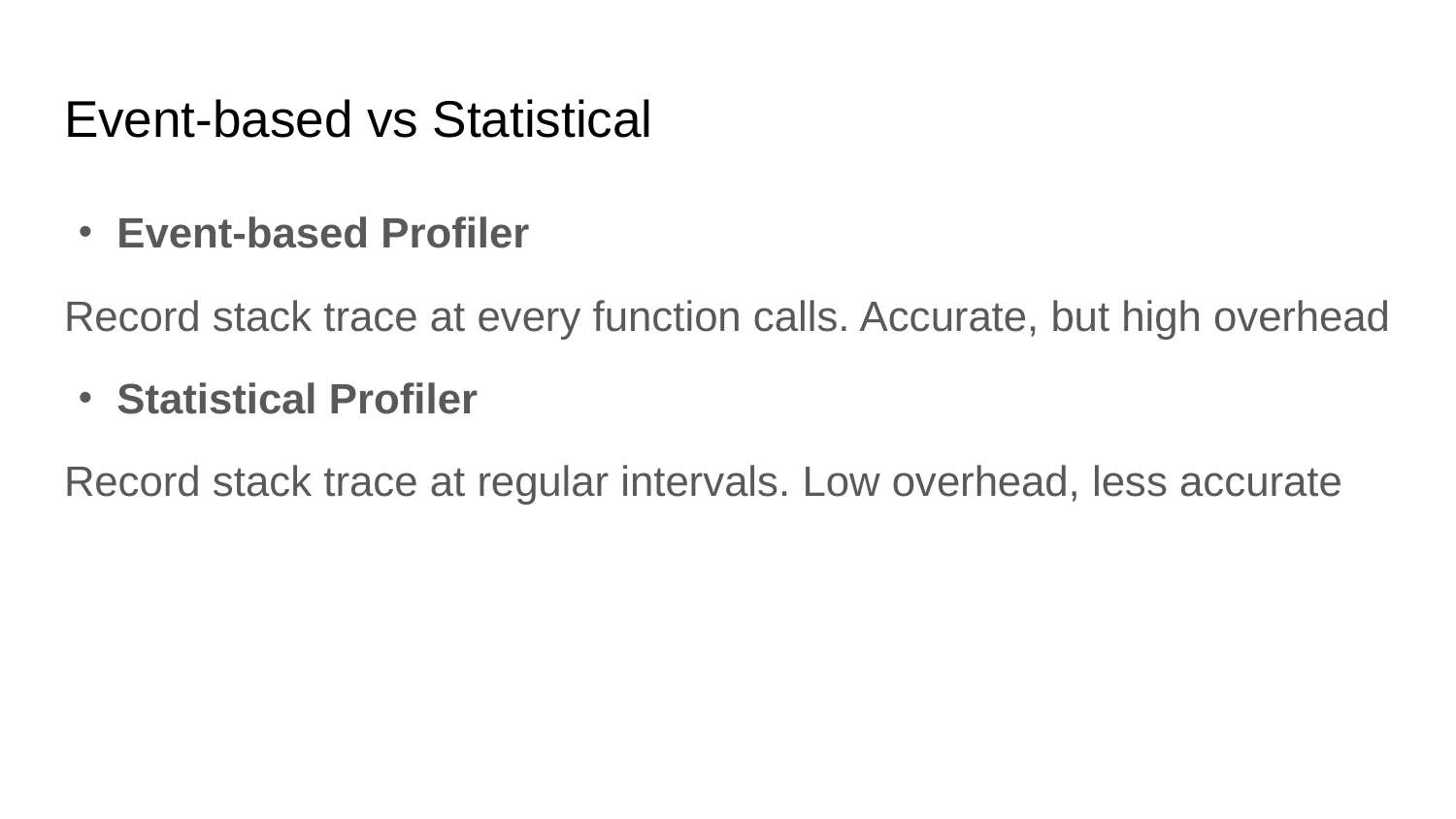

# Event-based vs Statistical
・Event-based Profiler
Record stack trace at every function calls. Accurate, but high overhead
・Statistical Profiler
Record stack trace at regular intervals. Low overhead, less accurate